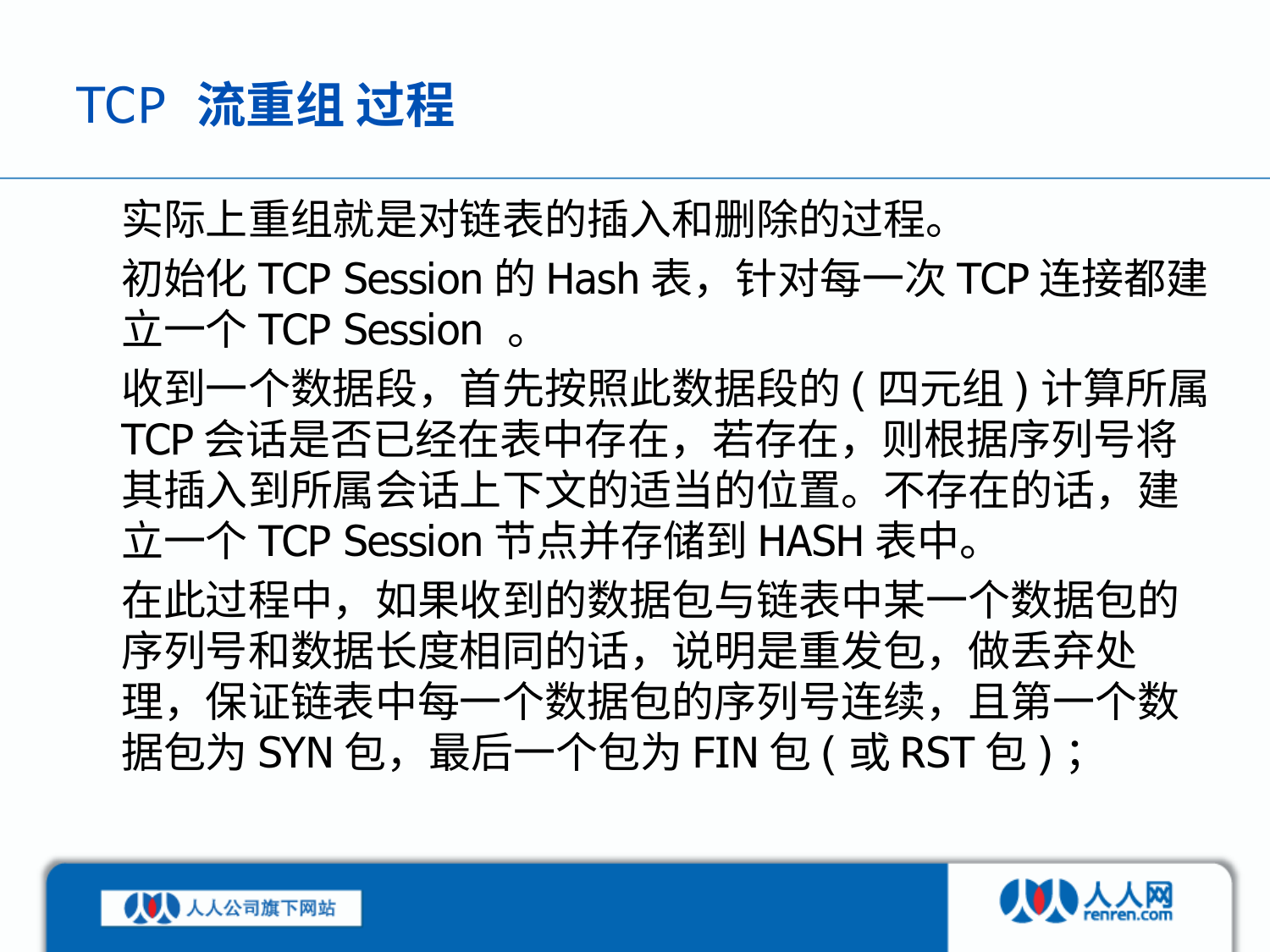

# TCP 流重组 过程
实际上重组就是对链表的插入和删除的过程。
初始化TCP Session的Hash表，针对每一次TCP连接都建立一个TCP Session 。
收到一个数据段，首先按照此数据段的(四元组)计算所属TCP会话是否已经在表中存在，若存在，则根据序列号将其插入到所属会话上下文的适当的位置。不存在的话，建立一个TCP Session节点并存储到HASH表中。
在此过程中，如果收到的数据包与链表中某一个数据包的序列号和数据长度相同的话，说明是重发包，做丢弃处理，保证链表中每一个数据包的序列号连续，且第一个数据包为SYN包，最后一个包为FIN包(或RST包)；